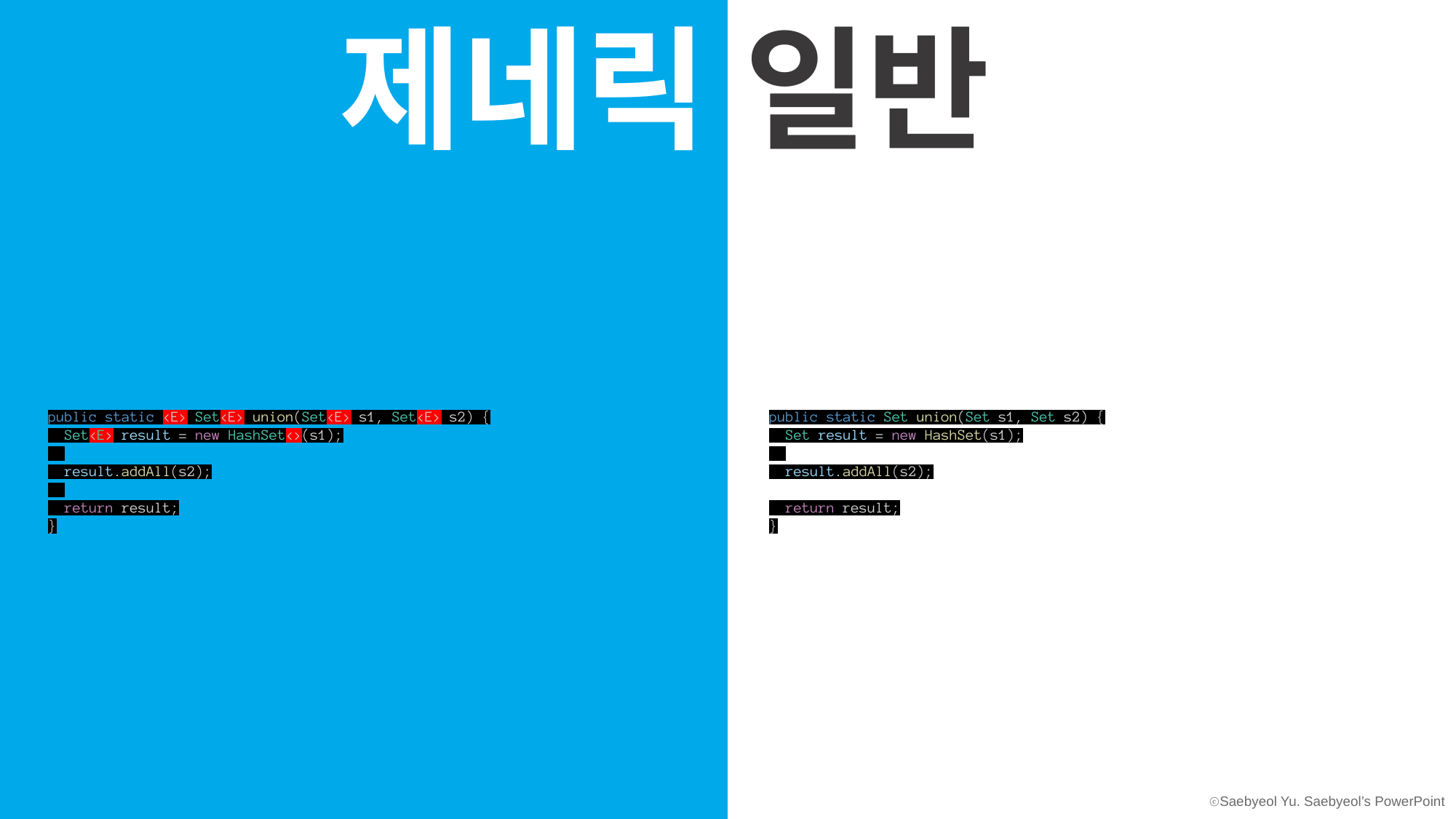

제네릭 일반
public static Set union(Set s1, Set s2) {
  Set result = new HashSet(s1);

  result.addAll(s2);
  return result;
}
public static <E> Set<E> union(Set<E> s1, Set<E> s2) {
  Set<E> result = new HashSet<>(s1);

  result.addAll(s2);

  return result;
}